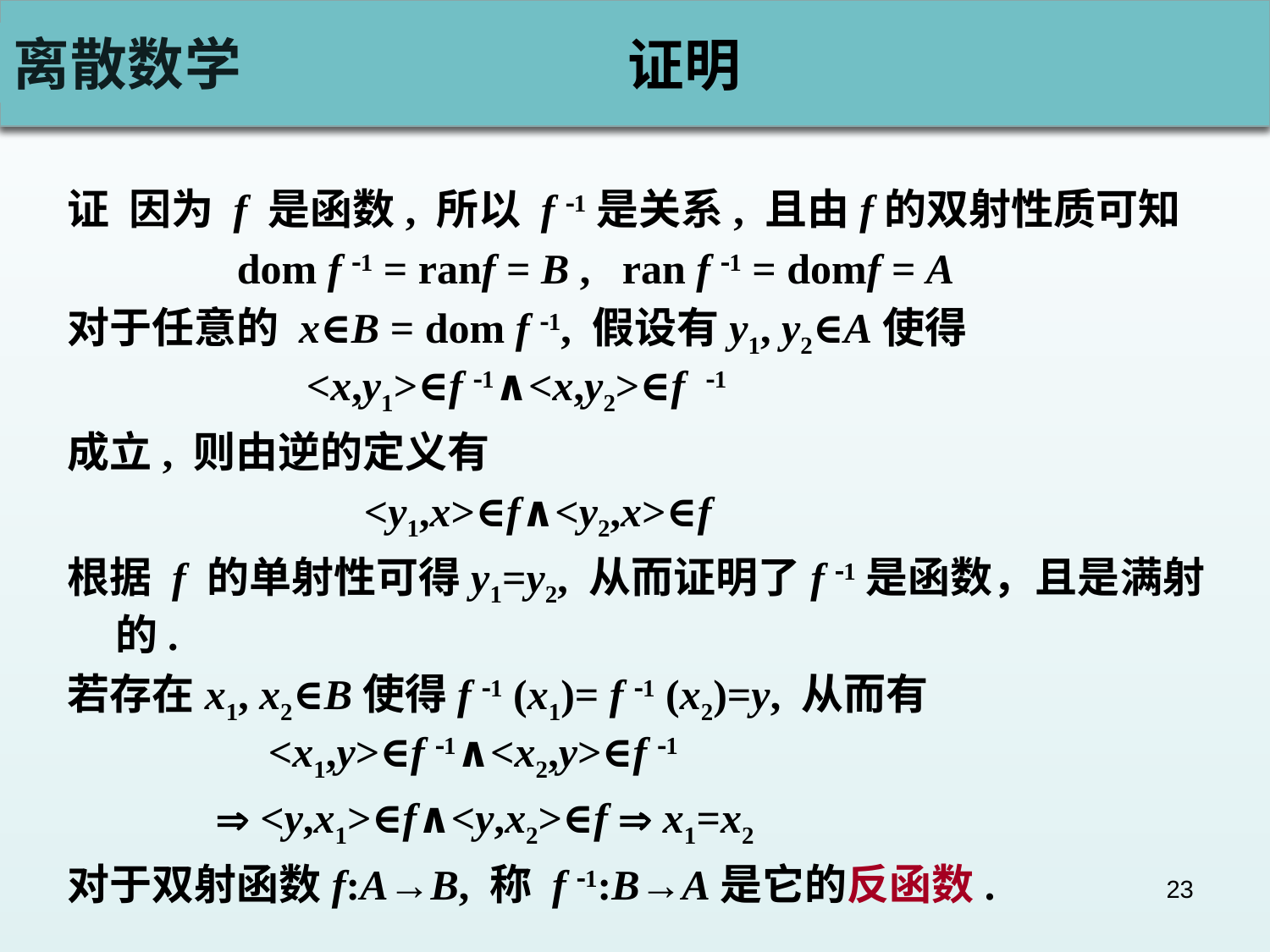

# 证明
证  因为 f 是函数, 所以 f −1是关系, 且由f的双射性质可知
                dom f −1 = ranf = B ,   ran f −1 = domf = A
对于任意的 x∈B = dom f −1, 假设有y1, y2∈A使得
                   <x,y1>∈f −1∧<x,y2>∈f  −1
成立, 则由逆的定义有
                            <y1,x>∈f∧<y2,x>∈f
根据 f 的单射性可得y1=y2, 从而证明了f −1是函数，且是满射的.
若存在x1, x2∈B使得f −1 (x1)= f −1 (x2)=y, 从而有
               <x1,y>∈f −1∧<x2,y>∈f −1
              ⇒ <y,x1>∈f∧<y,x2>∈f ⇒ x1=x2
对于双射函数f:A→B, 称 f −1:B→A是它的反函数.
23